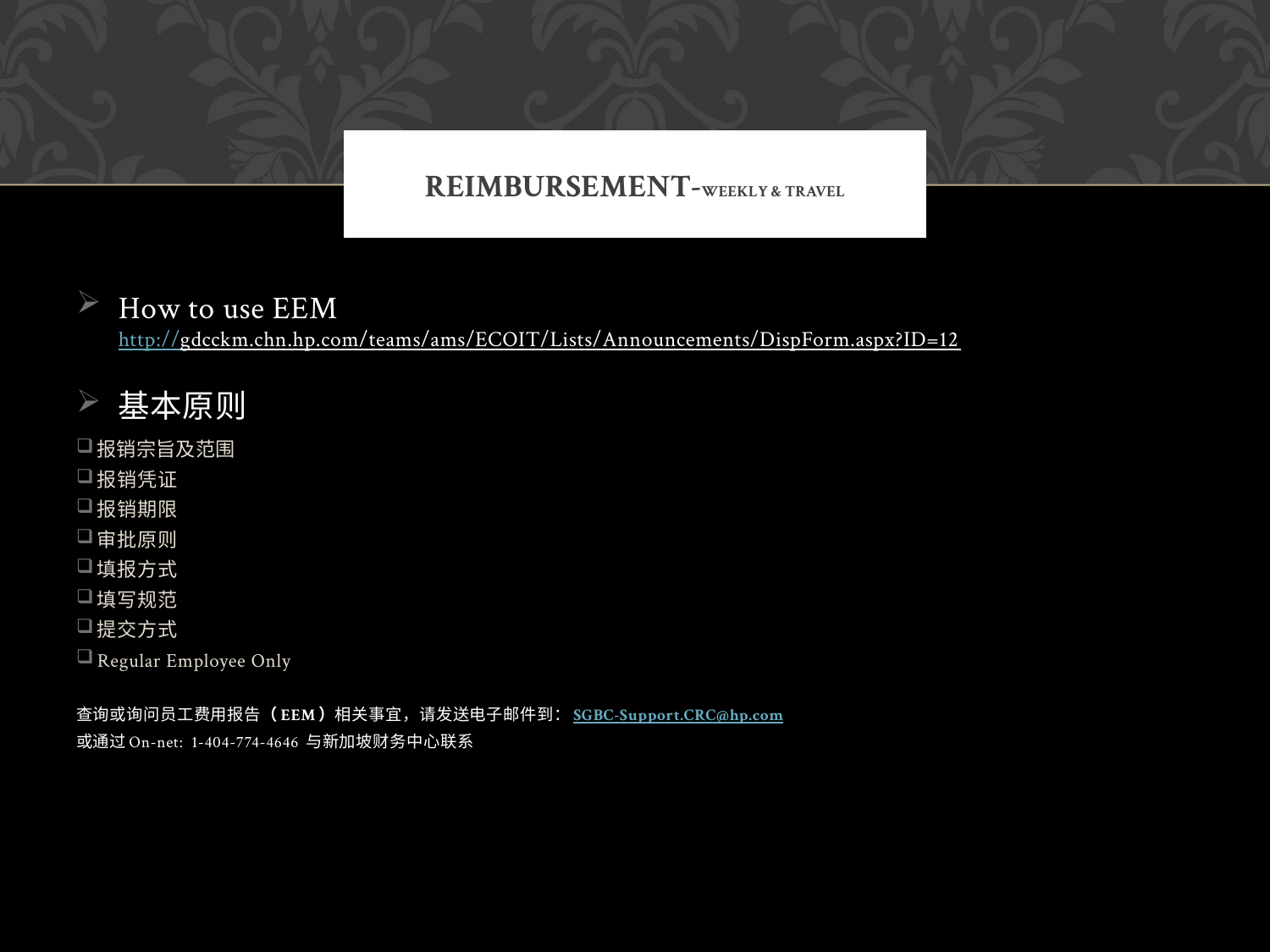

# Reimbursement-Weekly & Travel
How to use EEM
http://gdcckm.chn.hp.com/teams/ams/ECOIT/Lists/Announcements/DispForm.aspx?ID=12
基本原则
报销宗旨及范围
报销凭证
报销期限
审批原则
填报方式
填写规范
提交方式
Regular Employee Only

查询或询问员工费用报告（EEM）相关事宜，请发送电子邮件到：SGBC-Support.CRC@hp.com
或通过On-net:  1-404-774-4646 与新加坡财务中心联系